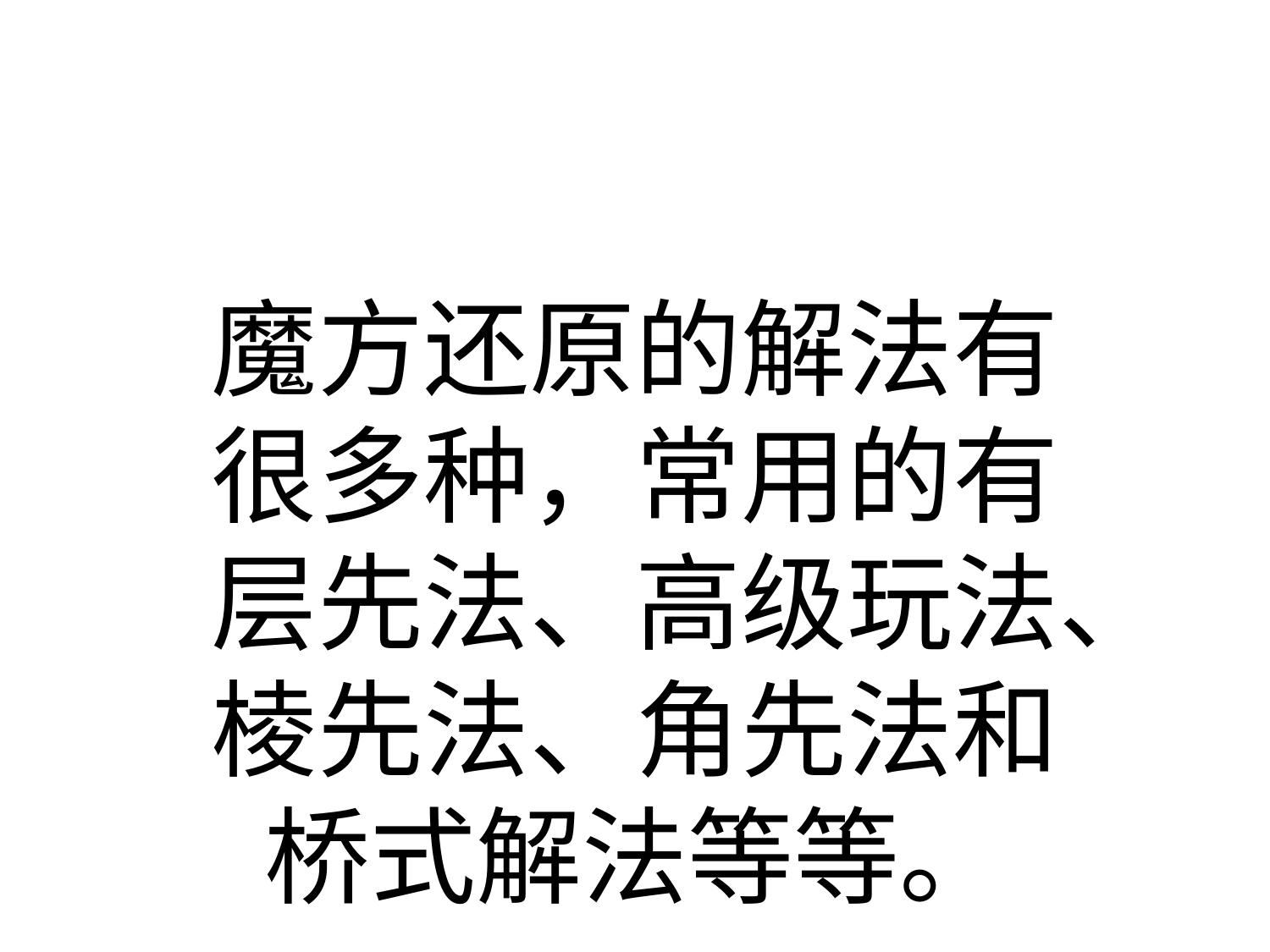

# 魔方还原的解法有很多种，常用的有层先法、高级玩法、棱先法、角先法和桥式解法等等。